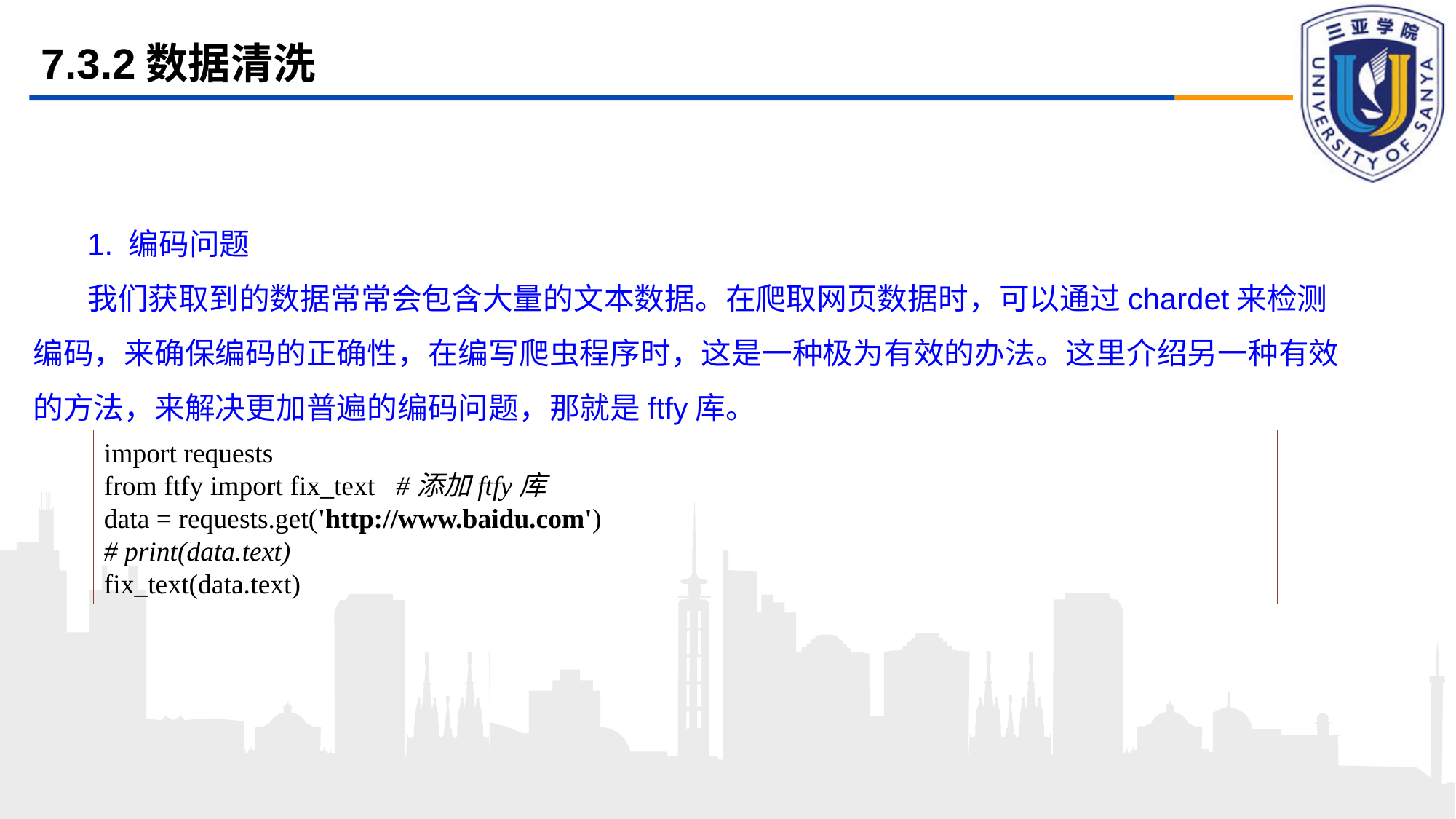

# 7.3.2数据清洗
1. 编码问题
我们获取到的数据常常会包含大量的文本数据。在爬取网页数据时，可以通过chardet来检测编码，来确保编码的正确性，在编写爬虫程序时，这是一种极为有效的办法。这里介绍另一种有效的方法，来解决更加普遍的编码问题，那就是ftfy库。
import requests
from ftfy import fix_text   #添加ftfy库
data = requests.get('http://www.baidu.com')
# print(data.text)
fix_text(data.text)